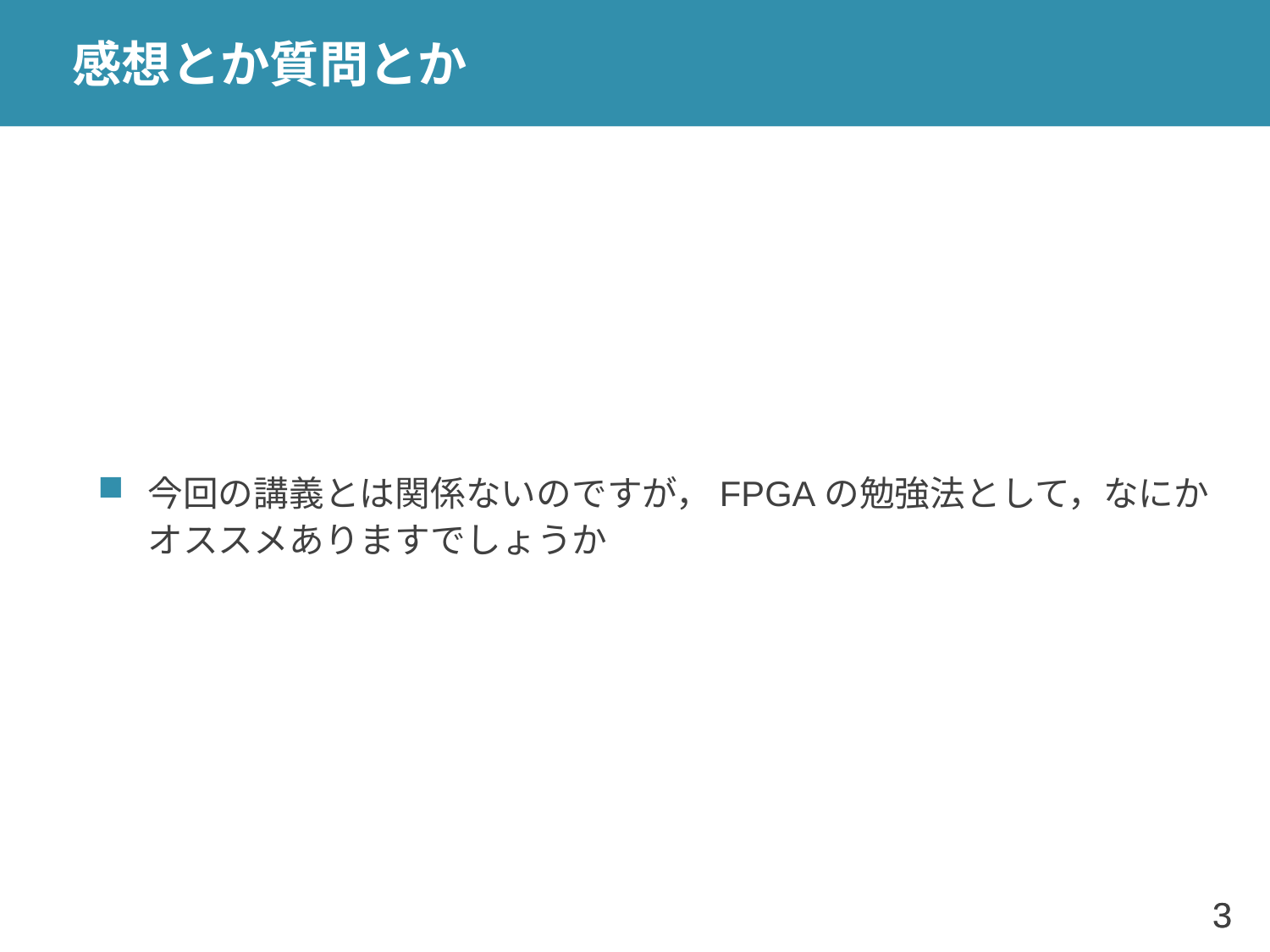

# 感想とか質問とか
今回の講義とは関係ないのですが，FPGAの勉強法として，なにかオススメありますでしょうか